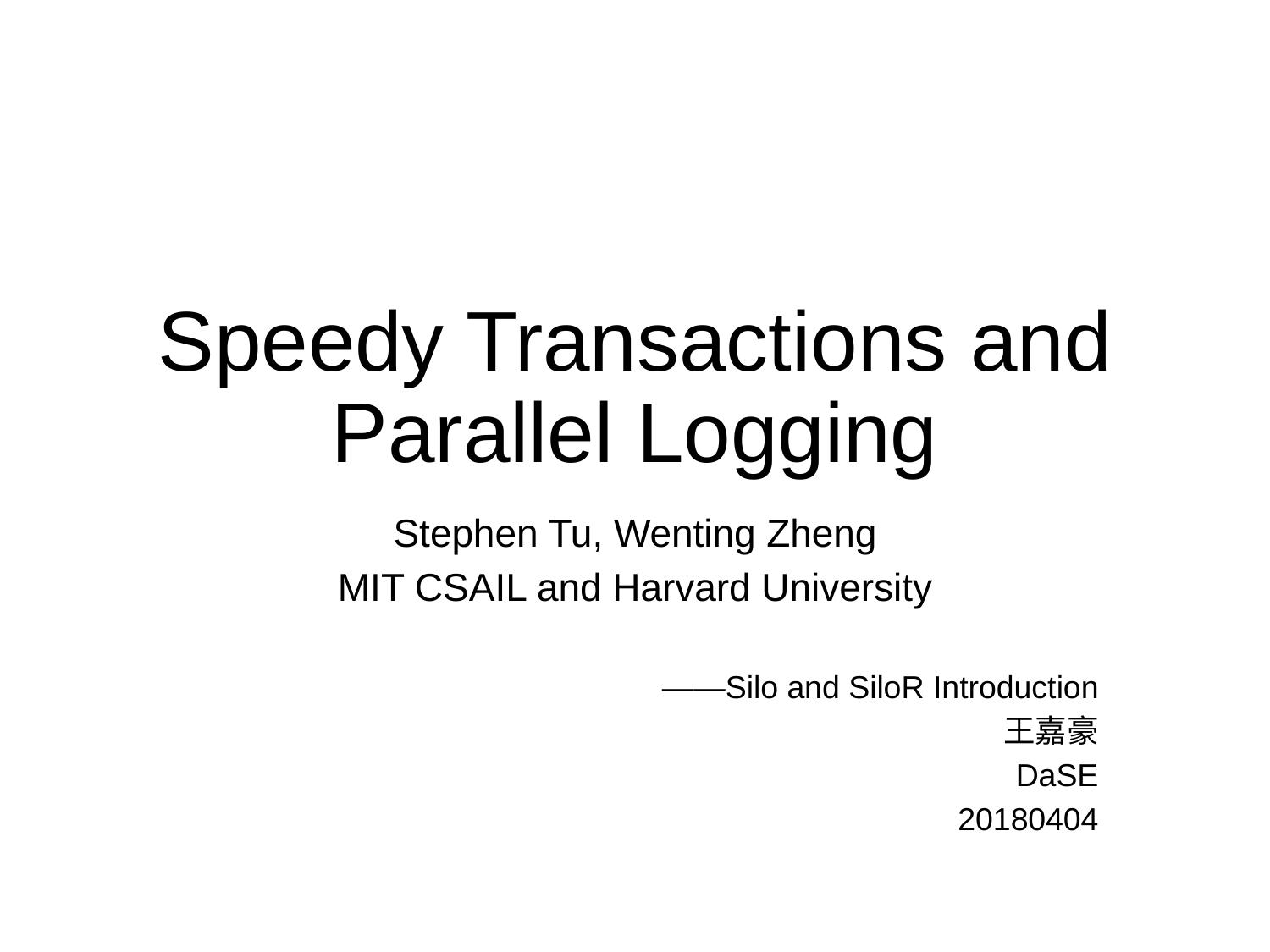

# Speedy Transactions and Parallel Logging
Stephen Tu, Wenting Zheng
MIT CSAIL and Harvard University

——Silo and SiloR Introduction
王嘉豪
DaSE
20180404